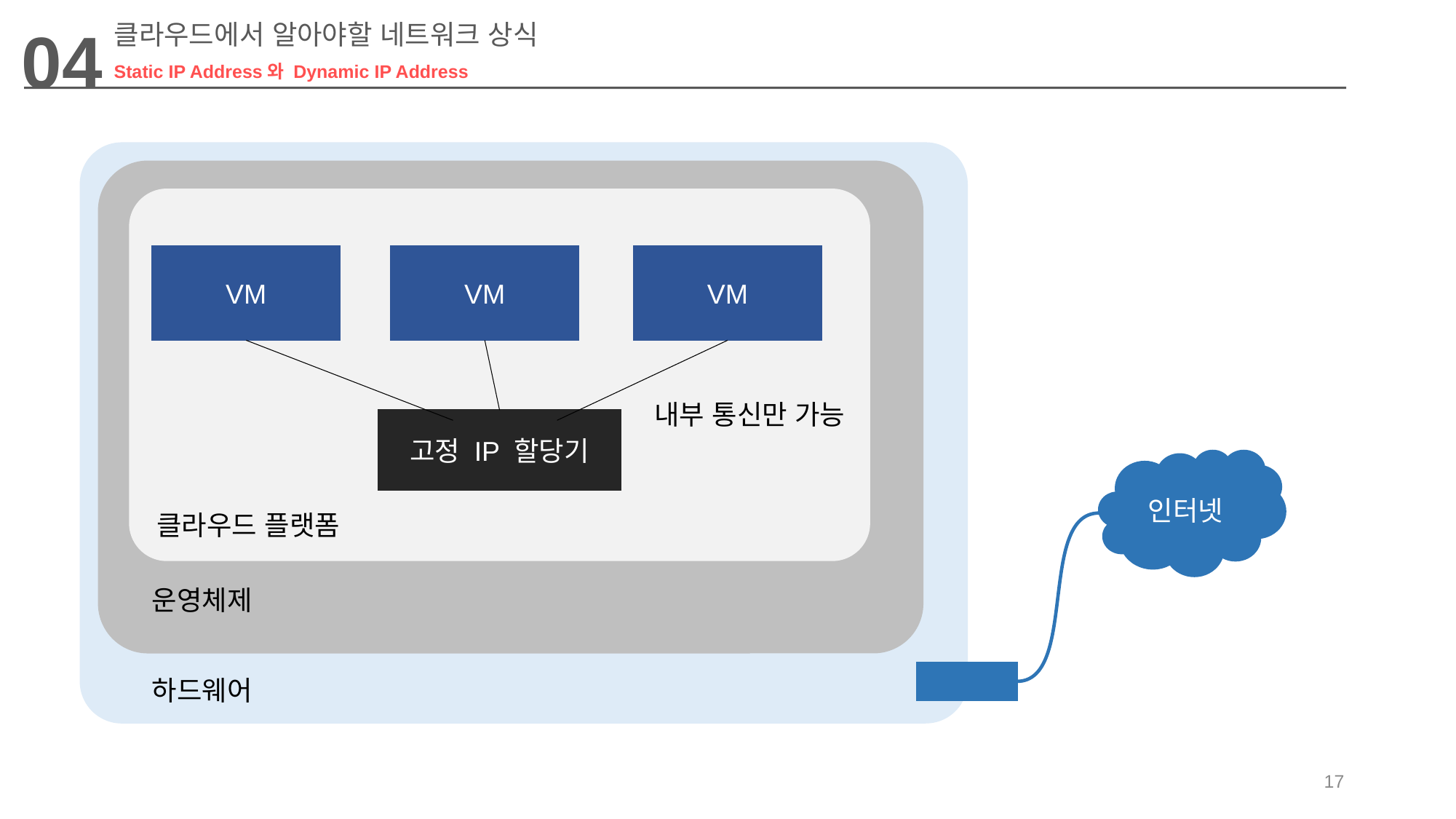

04
클라우드에서 알아야할 네트워크 상식
Static IP Address와 Dynamic IP Address

하드웨어

VM
VM
VM
내부 통신만 가능
고정 IP 할당기
인터넷
클라우드 플랫폼
운영체제

하드웨어
17